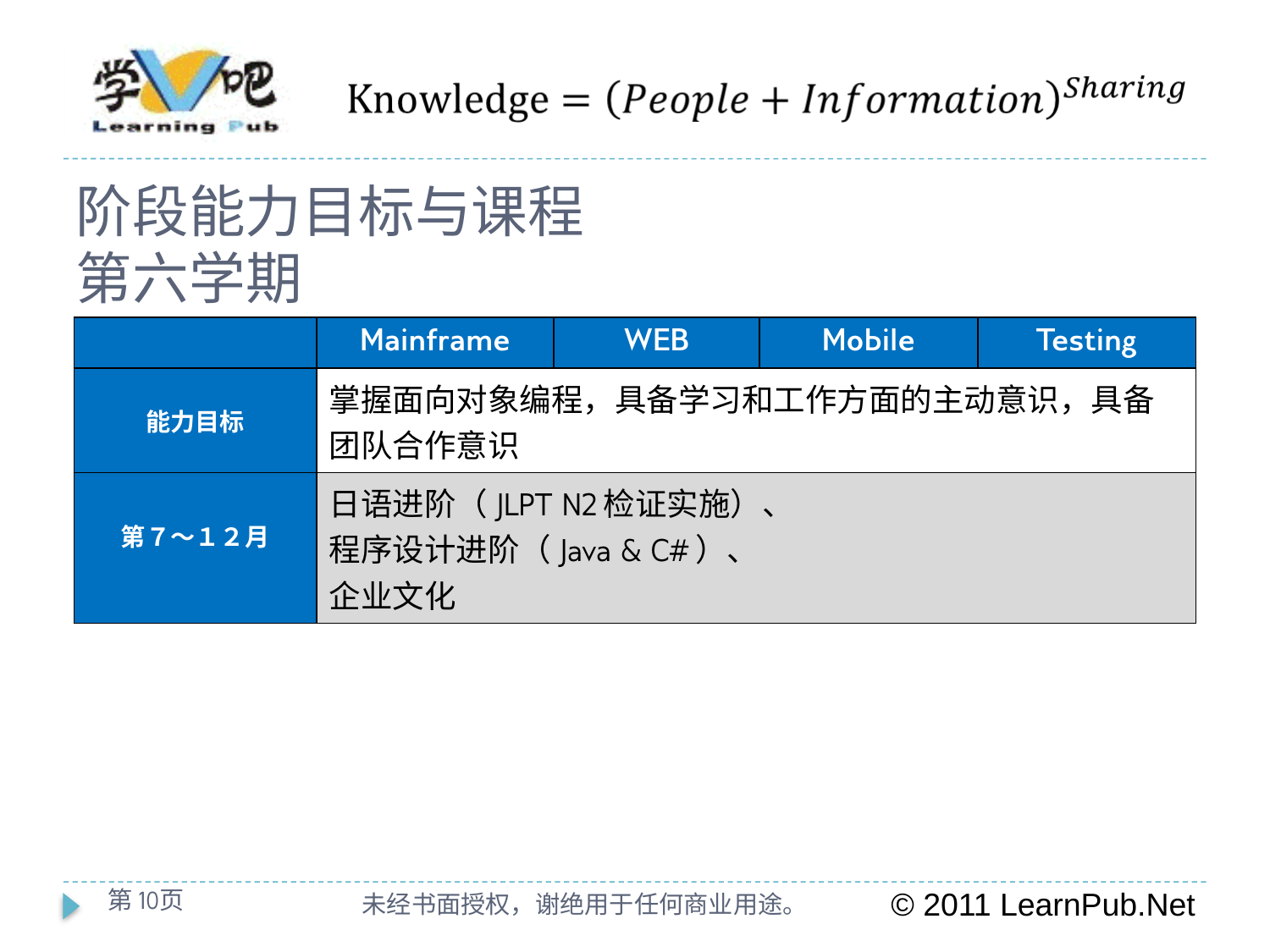

阶段能力目标与课程
第六学期
|  | Mainframe | WEB | Mobile | Testing |
| --- | --- | --- | --- | --- |
| 能力目标 | 掌握面向对象编程，具备学习和工作方面的主动意识，具备团队合作意识 |  |  |  |
| 第７～１２月 | 日语进阶（JLPT N2检证实施）、 程序设计进阶（Java & C#）、 企业文化 |  |  |  |
第10页
未经书面授权，谢绝用于任何商业用途。